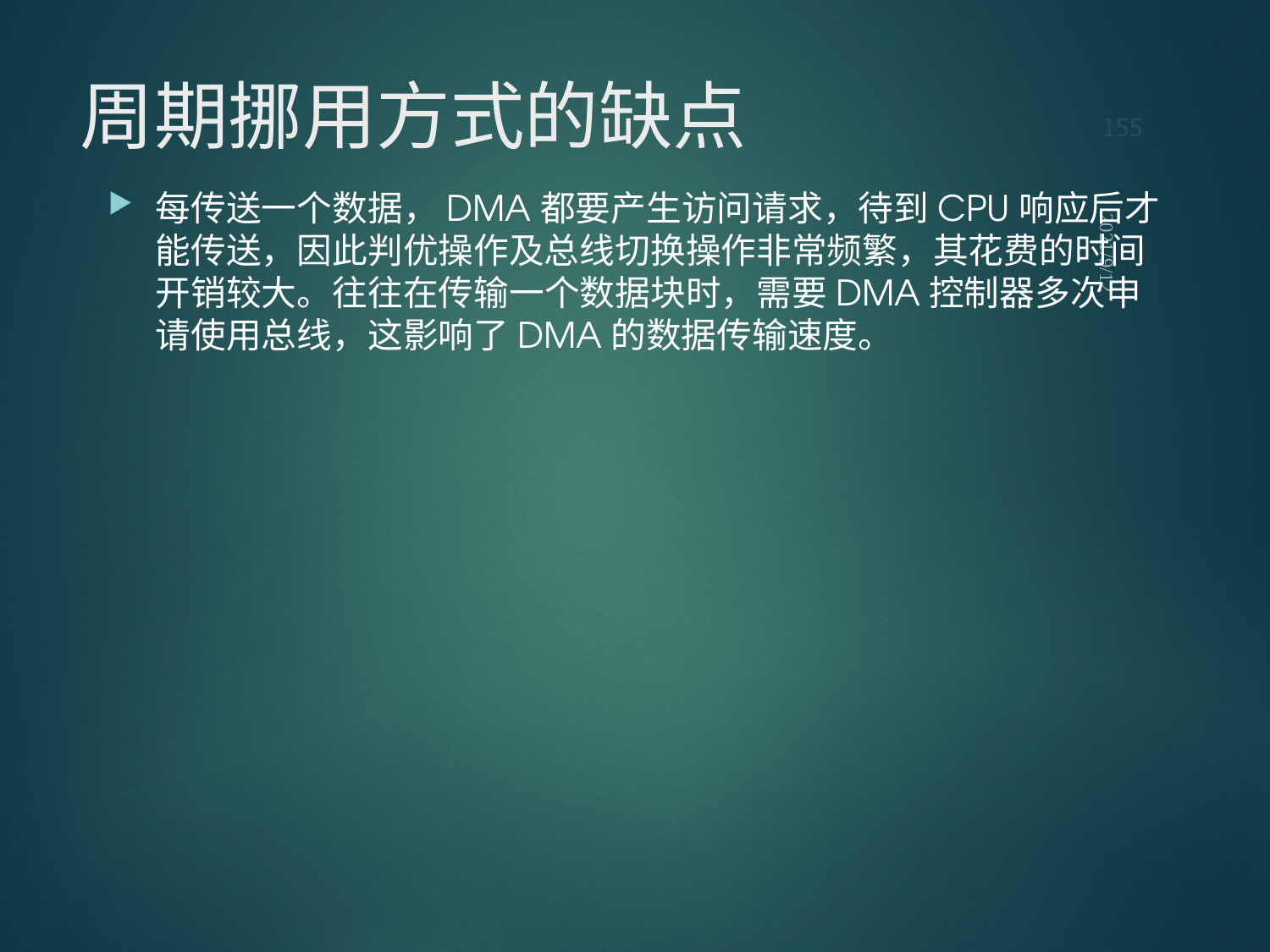

155
# 周期挪用方式的缺点
每传送一个数据，DMA都要产生访问请求，待到CPU响应后才能传送，因此判优操作及总线切换操作非常频繁，其花费的时间开销较大。往往在传输一个数据块时，需要DMA控制器多次申请使用总线，这影响了DMA的数据传输速度。
2021/9/12